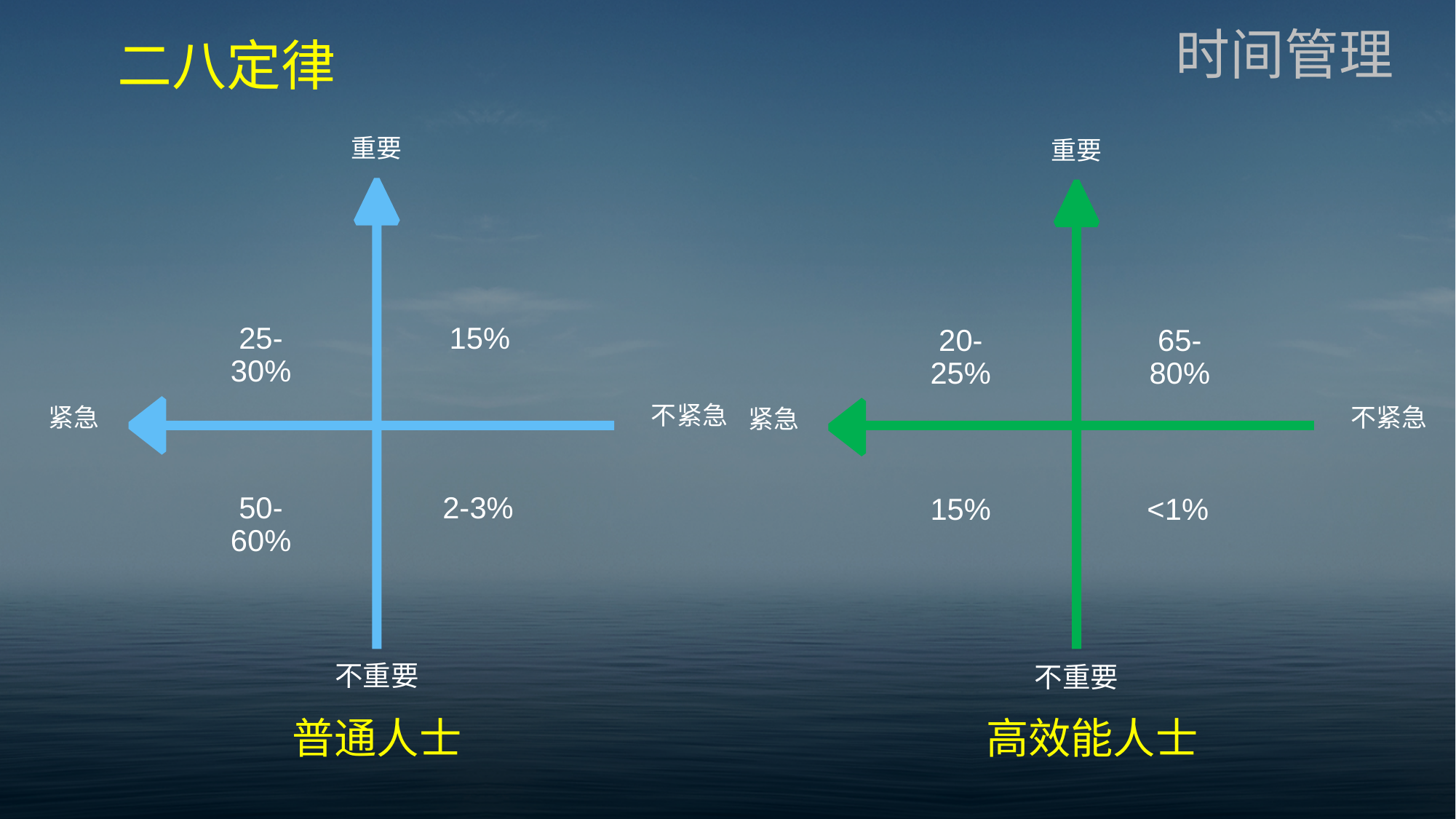

二八定律
时间管理

重要
重要

25-30%
15%
20-25%
65-80%
不紧急
紧急
不紧急
紧急

50-60%
2-3%
15%
<1%
不重要
不重要
普通人士
高效能人士